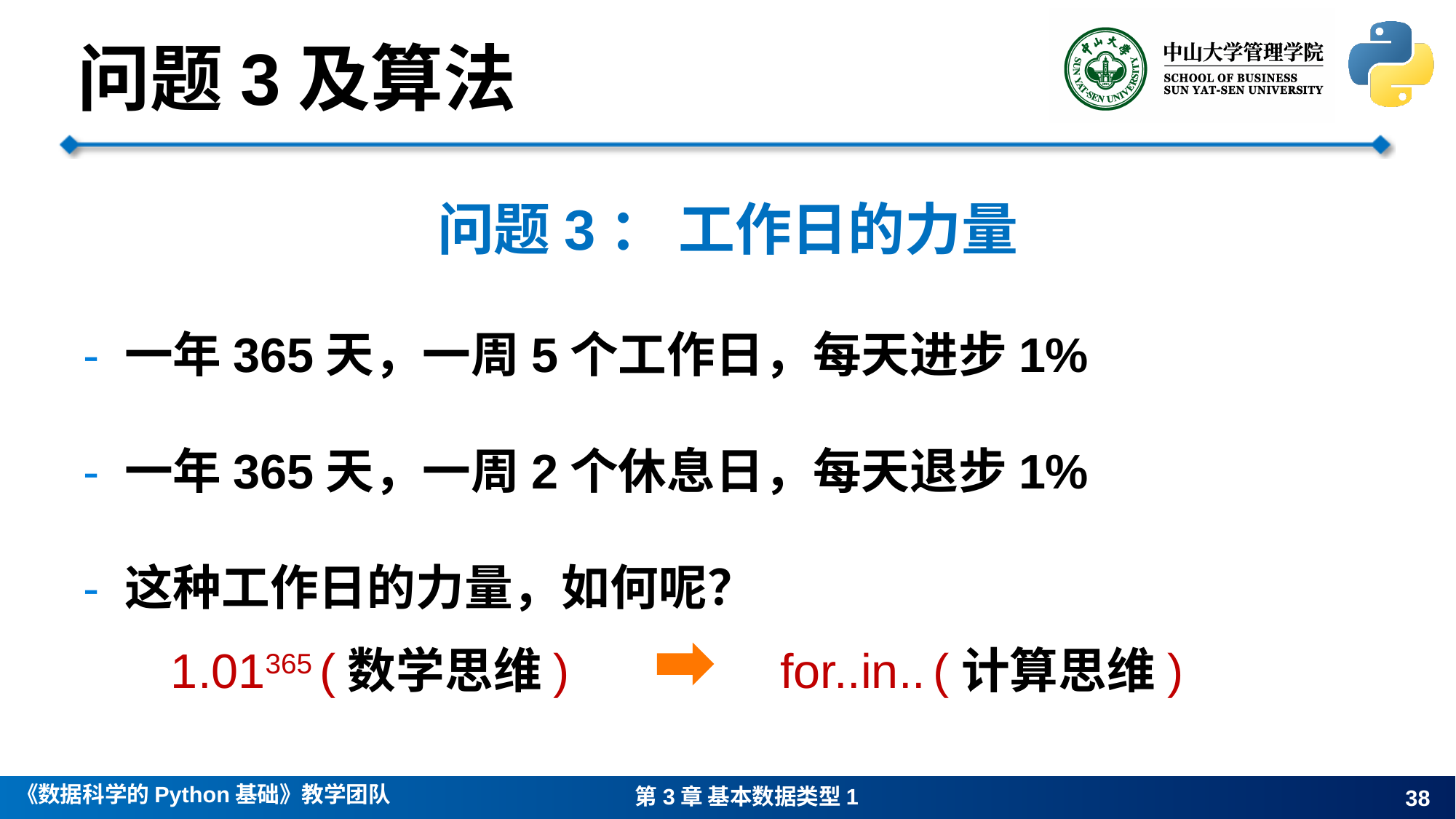

问题3及算法
问题3： 工作日的力量
- 一年365天，一周5个工作日，每天进步1%
- 一年365天，一周2个休息日，每天退步1%
- 这种工作日的力量，如何呢？
1.01365 (数学思维)
for..in.. (计算思维)